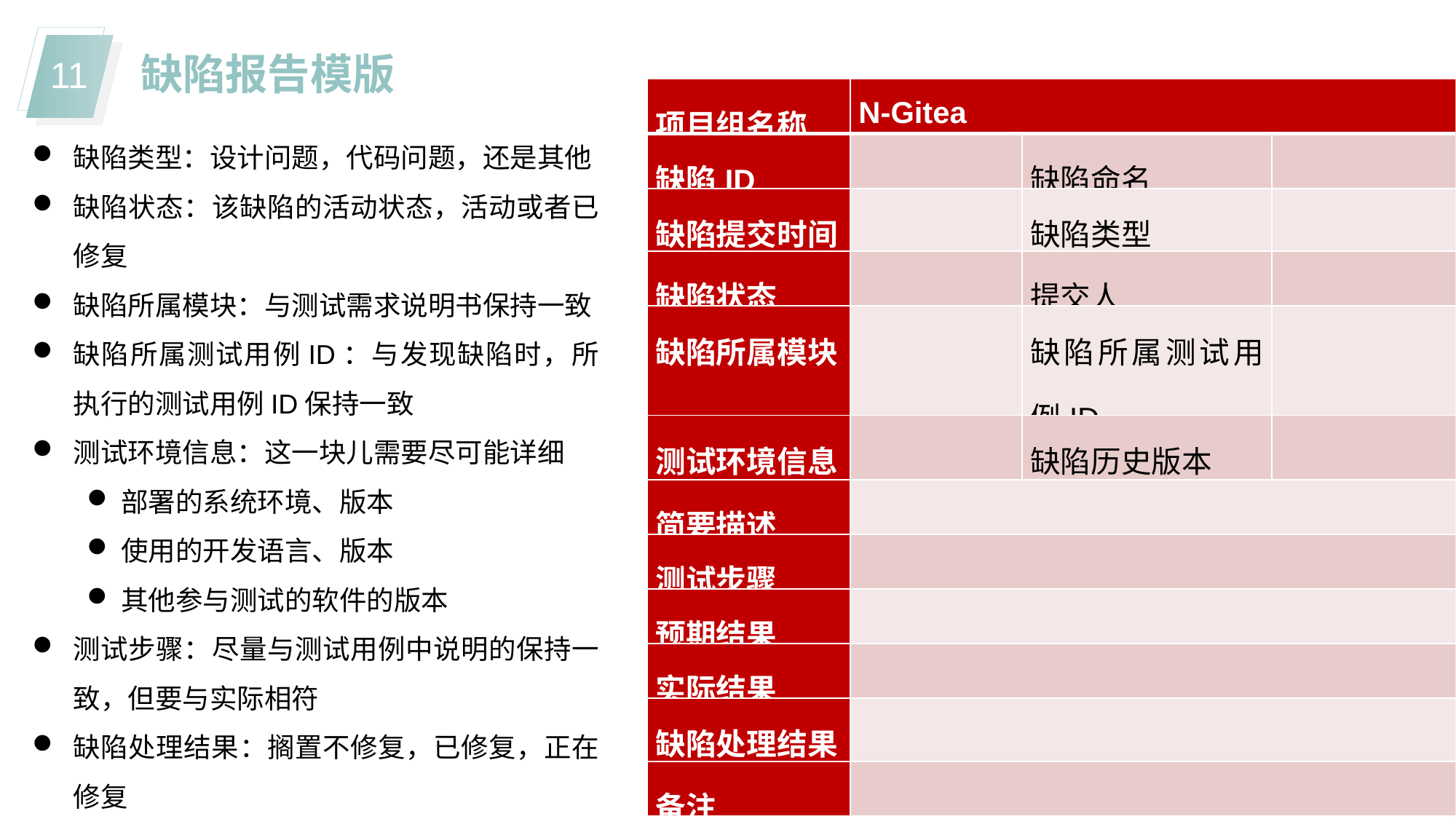

缺陷报告模版
| 项目组名称 | N-Gitea |  |  |
| --- | --- | --- | --- |
| 缺陷ID |  | 缺陷命名 |  |
| 缺陷提交时间 |  | 缺陷类型 |  |
| 缺陷状态 |  | 提交人 |  |
| 缺陷所属模块 |  | 缺陷所属测试用例ID |  |
| 测试环境信息 |  | 缺陷历史版本 |  |
| 简要描述 |  |  |  |
| 测试步骤 |  |  |  |
| 预期结果 |  |  |  |
| 实际结果 |  |  |  |
| 缺陷处理结果 |  |  |  |
| 备注 |  |  |  |
缺陷类型：设计问题，代码问题，还是其他
缺陷状态：该缺陷的活动状态，活动或者已修复
缺陷所属模块：与测试需求说明书保持一致
缺陷所属测试用例ID：与发现缺陷时，所执行的测试用例ID保持一致
测试环境信息：这一块儿需要尽可能详细
部署的系统环境、版本
使用的开发语言、版本
其他参与测试的软件的版本
测试步骤：尽量与测试用例中说明的保持一致，但要与实际相符
缺陷处理结果：搁置不修复，已修复，正在修复